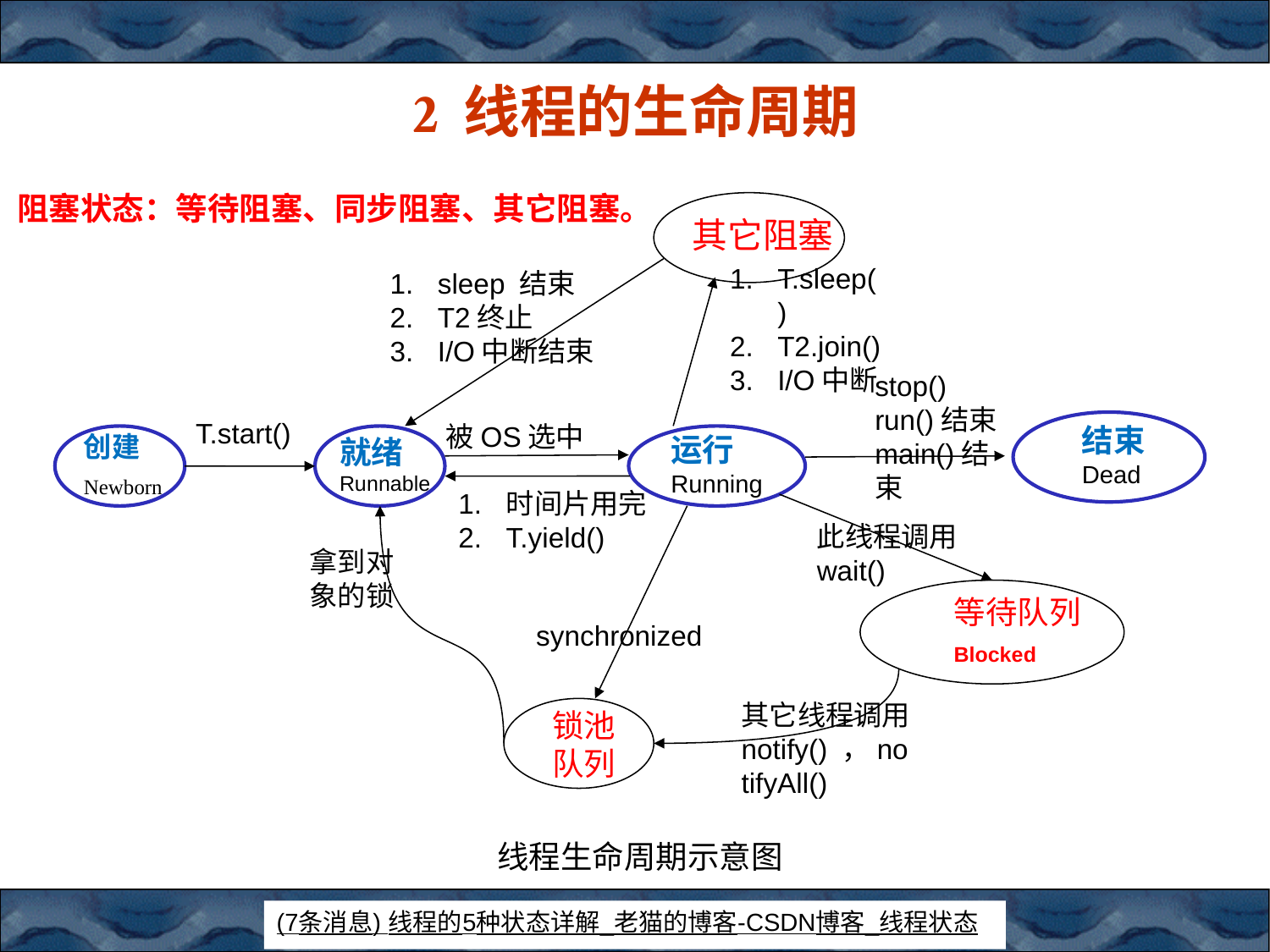

# 2 线程的生命周期
阻塞状态：等待阻塞、同步阻塞、其它阻塞。

其它阻塞

sleep 结束
T2终止
I/O中断结束

T.sleep()
T2.join()
I/O中断

结束
Dead
T.start()
stop()
run()结束
main()结束
被OS选中

创建
Newborn

就绪
Runnable

运行
Running

时间片用完
T.yield()

此线程调用wait()
拿到对象的锁

等待队列
Blocked
synchronized

锁池队列
其它线程调用notify() ，notifyAll()

线程生命周期示意图
(7条消息) 线程的5种状态详解_老猫的博客-CSDN博客_线程状态